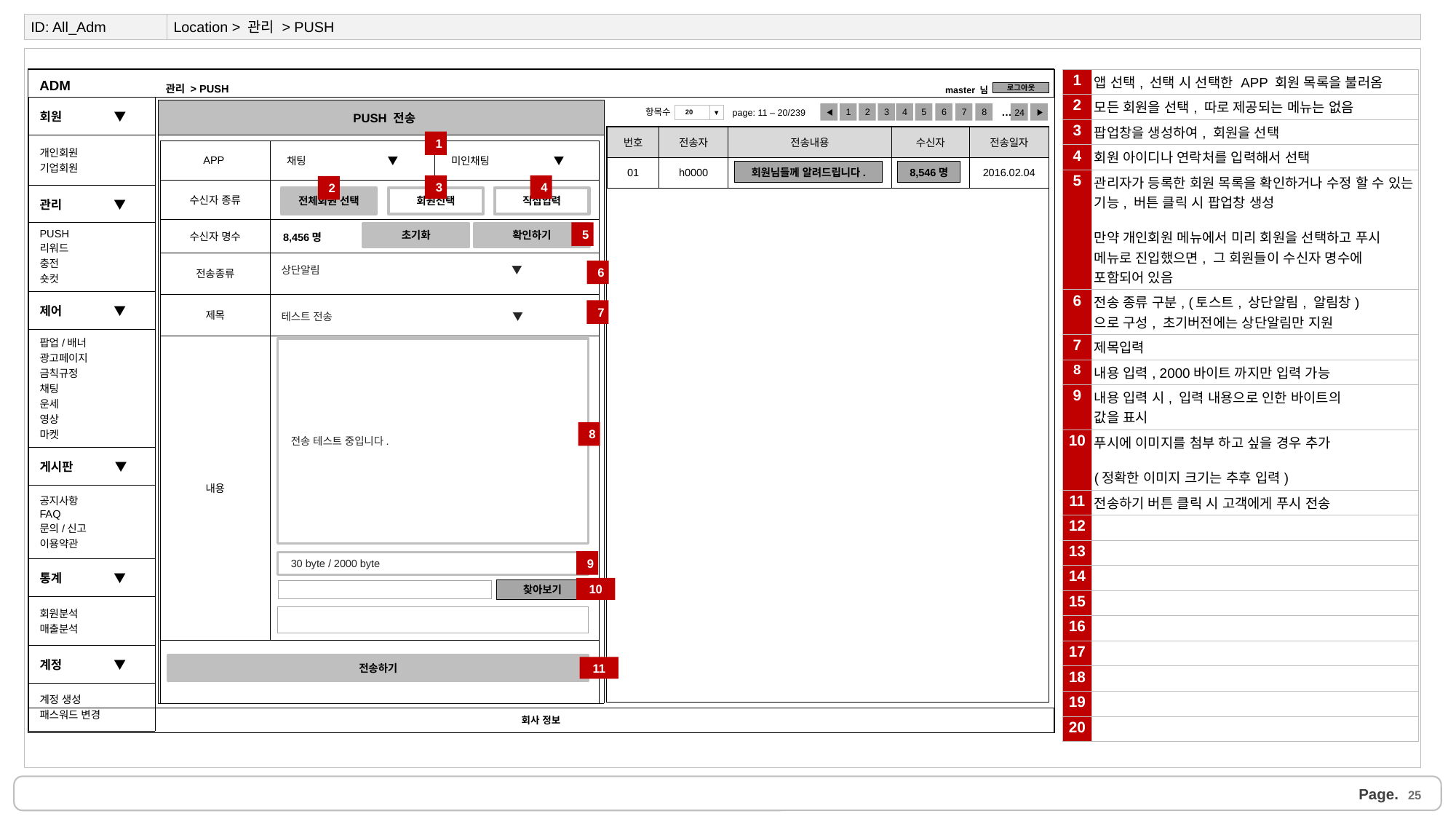

ID: All_Adm
Location > 관리 > PUSH

| 1 | 앱 선택, 선택 시 선택한 APP 회원 목록을 불러옴 |
| --- | --- |
| 2 | 모든 회원을 선택, 따로 제공되는 메뉴는 없음 |
| 3 | 팝업창을 생성하여, 회원을 선택 |
| 4 | 회원 아이디나 연락처를 입력해서 선택 |
| 5 | 관리자가 등록한 회원 목록을 확인하거나 수정 할 수 있는 기능, 버튼 클릭 시 팝업창 생성 만약 개인회원 메뉴에서 미리 회원을 선택하고 푸시 메뉴로 진입했으면, 그 회원들이 수신자 명수에 포함되어 있음 |
| 6 | 전송 종류 구분, (토스트, 상단알림, 알림창) 으로 구성, 초기버전에는 상단알림만 지원 |
| 7 | 제목입력 |
| 8 | 내용 입력, 2000바이트 까지만 입력 가능 |
| 9 | 내용 입력 시, 입력 내용으로 인한 바이트의 값을 표시 |
| 10 | 푸시에 이미지를 첨부 하고 싶을 경우 추가 (정확한 이미지 크기는 추후 입력) |
| 11 | 전송하기 버튼 클릭 시 고객에게 푸시 전송 |
| 12 |  |
| 13 |  |
| 14 |  |
| 15 |  |
| 16 |  |
| 17 |  |
| 18 |  |
| 19 |  |
| 20 |  |

ADM
관리 > PUSH
master 님
로그아웃
| 회원 ▼ |
| --- |
| 개인회원 기업회원 |
| 관리 ▼ |
| PUSH 리워드 충전 숏컷 |
| 제어 ▼ |
| 팝업/배너 광고페이지 금칙규정 채팅 운세 영상 마켓 |
| 게시판 ▼ |
| 공지사항 FAQ 문의/신고 이용약관 |
| 통계 ▼ |
| 회원분석 매출분석 |
| 계정 ▼ |
| 계정 생성 패스워드 변경 |
| PUSH 전송 |
| --- |
|  |
항목수
20
▼

◀
1
2
3
4
5
6
7
8
…
24

▶
page: 11 – 20/239

| 번호 | 전송자 | 전송내용 | 수신자 | 전송일자 |
| --- | --- | --- | --- | --- |
| 01 | h0000 |  |  | 2016.02.04 |
1
| APP | 채팅 ▼ | 미인채팅 ▼ |
| --- | --- | --- |
| 수신자 종류 |  |  |
| 수신자 명수 |  |  |
| 전송종류 |  |  |
| 제목 |  |  |
| 내용 |  |  |
|  |  |  |
회원님들께 알려드립니다.
8,546명
3
4
2
전체회원 선택
회원선택
직접입력
5
확인하기
초기화
8,456명
6
상단알림                                                                  ▼
7
테스트 전송                                                              ▼

전송 테스트 중입니다.
8
9
30 byte / 2000 byte
10
찾아보기

전송하기
11

회사 정보
25